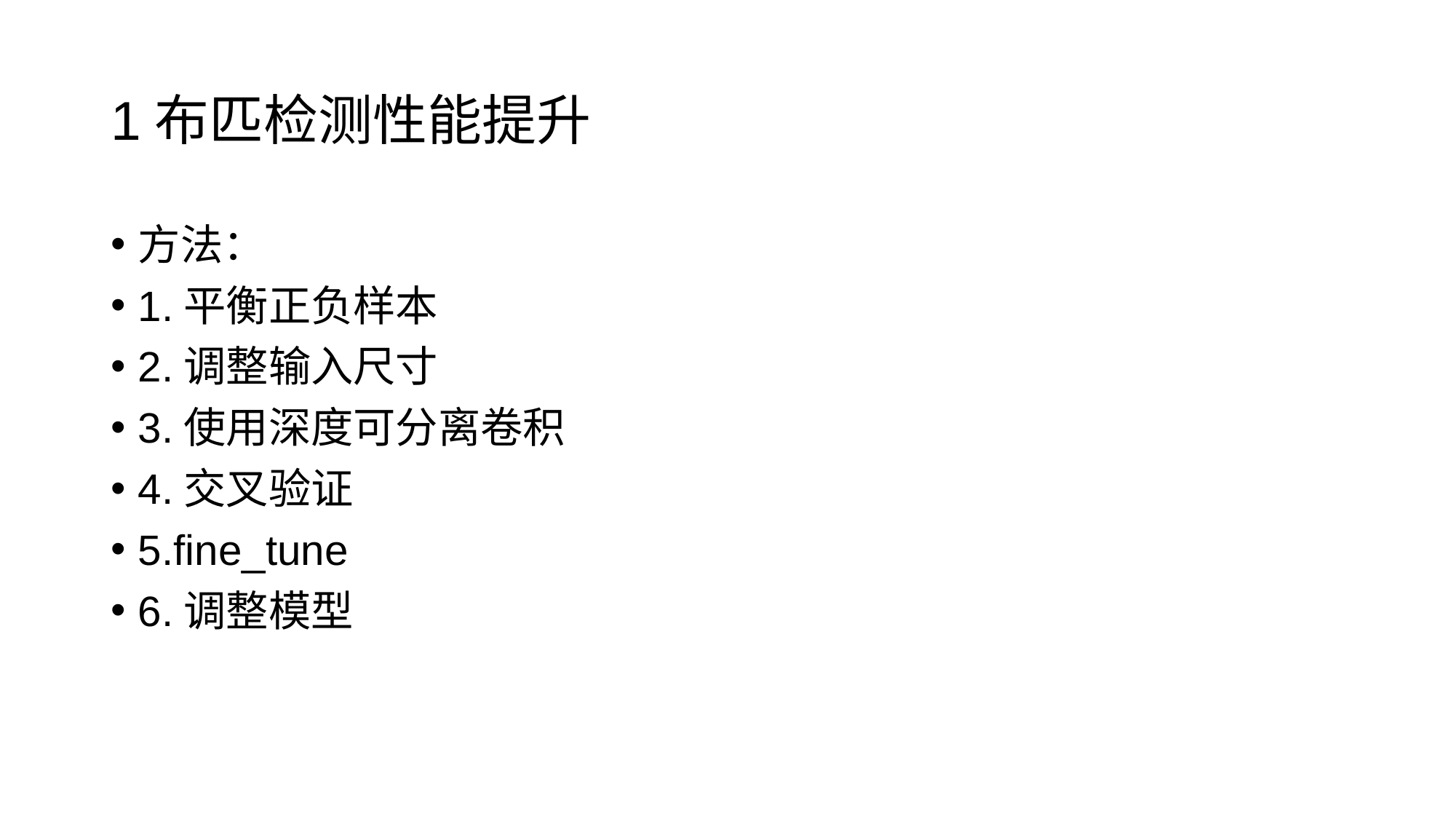

# 1布匹检测性能提升
方法：
1.平衡正负样本
2.调整输入尺寸
3.使用深度可分离卷积
4.交叉验证
5.fine_tune
6.调整模型